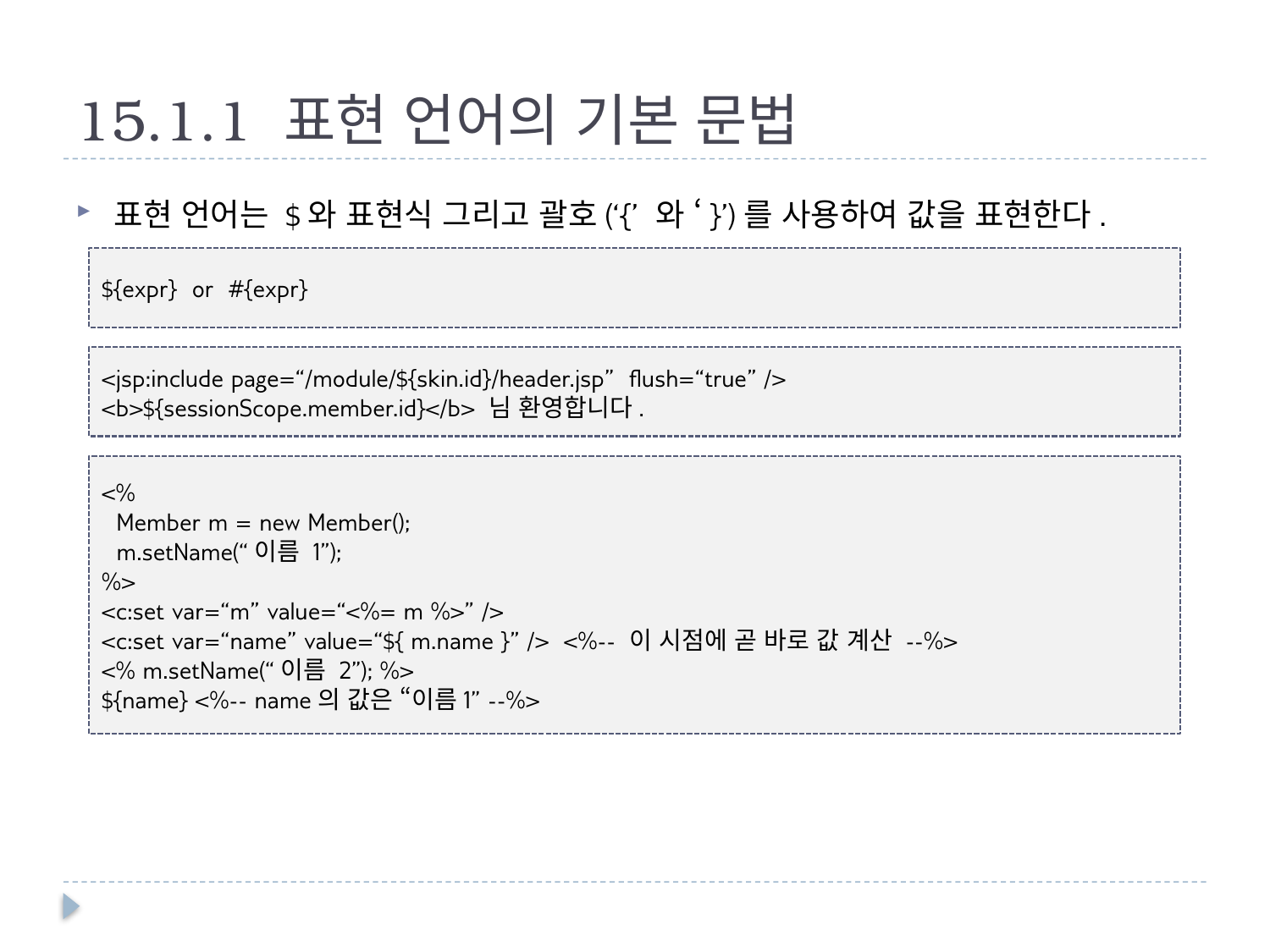

# 15.1.1 표현 언어의 기본 문법
표현 언어는 $와 표현식 그리고 괄호(‘{’ 와 ‘}’)를 사용하여 값을 표현한다.
${expr}  or  #{expr}
<jsp:include page=“/module/${skin.id}/header.jsp”  flush=“true” />
<b>${sessionScope.member.id}</b> 님 환영합니다.
<%
  Member m = new Member();
  m.setName(“이름 1”);
%>
<c:set var=“m” value=“<%= m %>” />
<c:set var=“name” value=“${ m.name }” />  <%-- 이 시점에 곧 바로 값 계산 --%>
<% m.setName(“이름 2”); %>
${name} <%-- name의 값은 “이름1” --%>